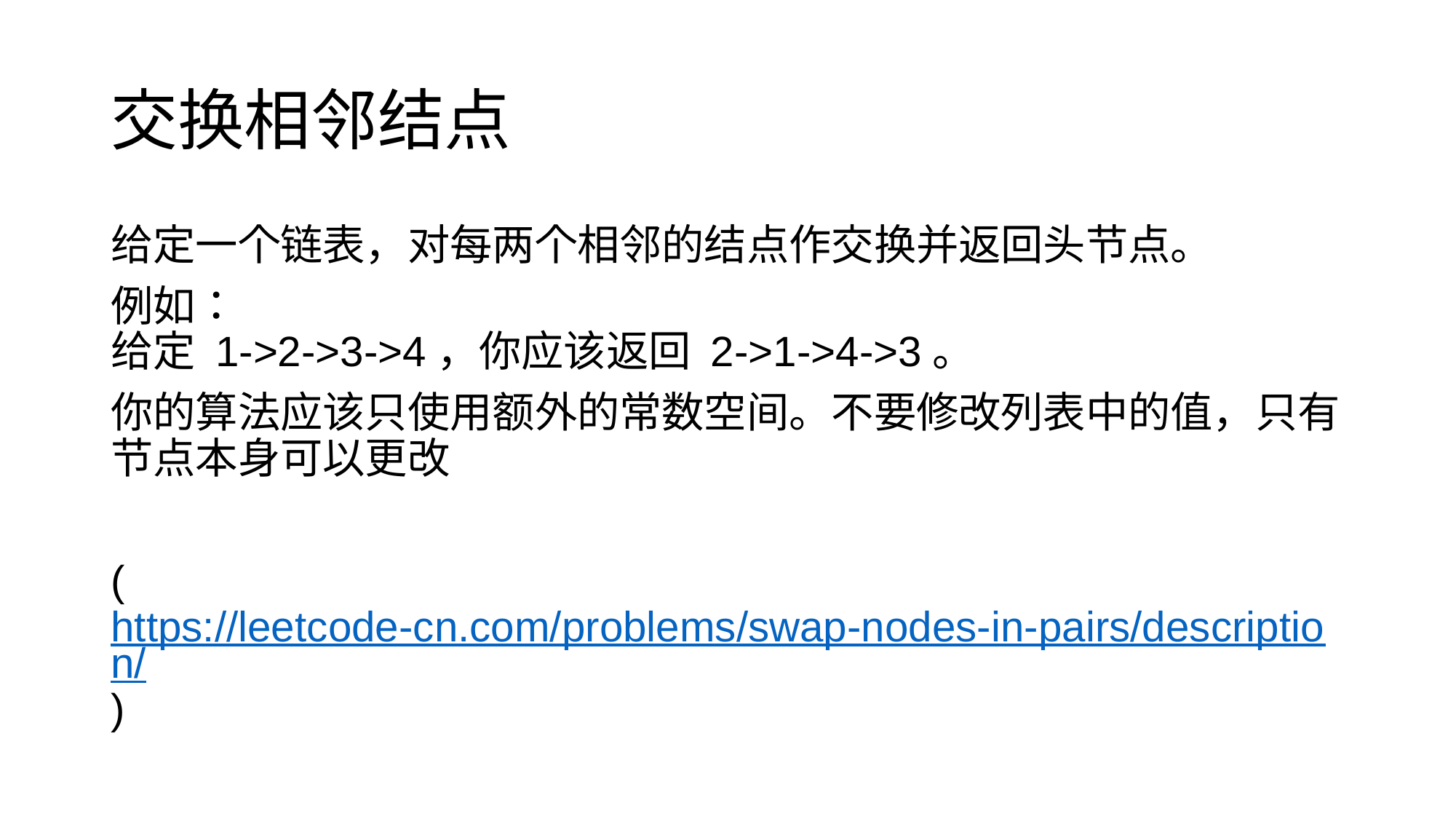

# 交换相邻结点
给定一个链表，对每两个相邻的结点作交换并返回头节点。
例如：
给定 1->2->3->4，你应该返回 2->1->4->3。
你的算法应该只使用额外的常数空间。不要修改列表中的值，只有节点本身可以​​更改

(https://leetcode-cn.com/problems/swap-nodes-in-pairs/description/)